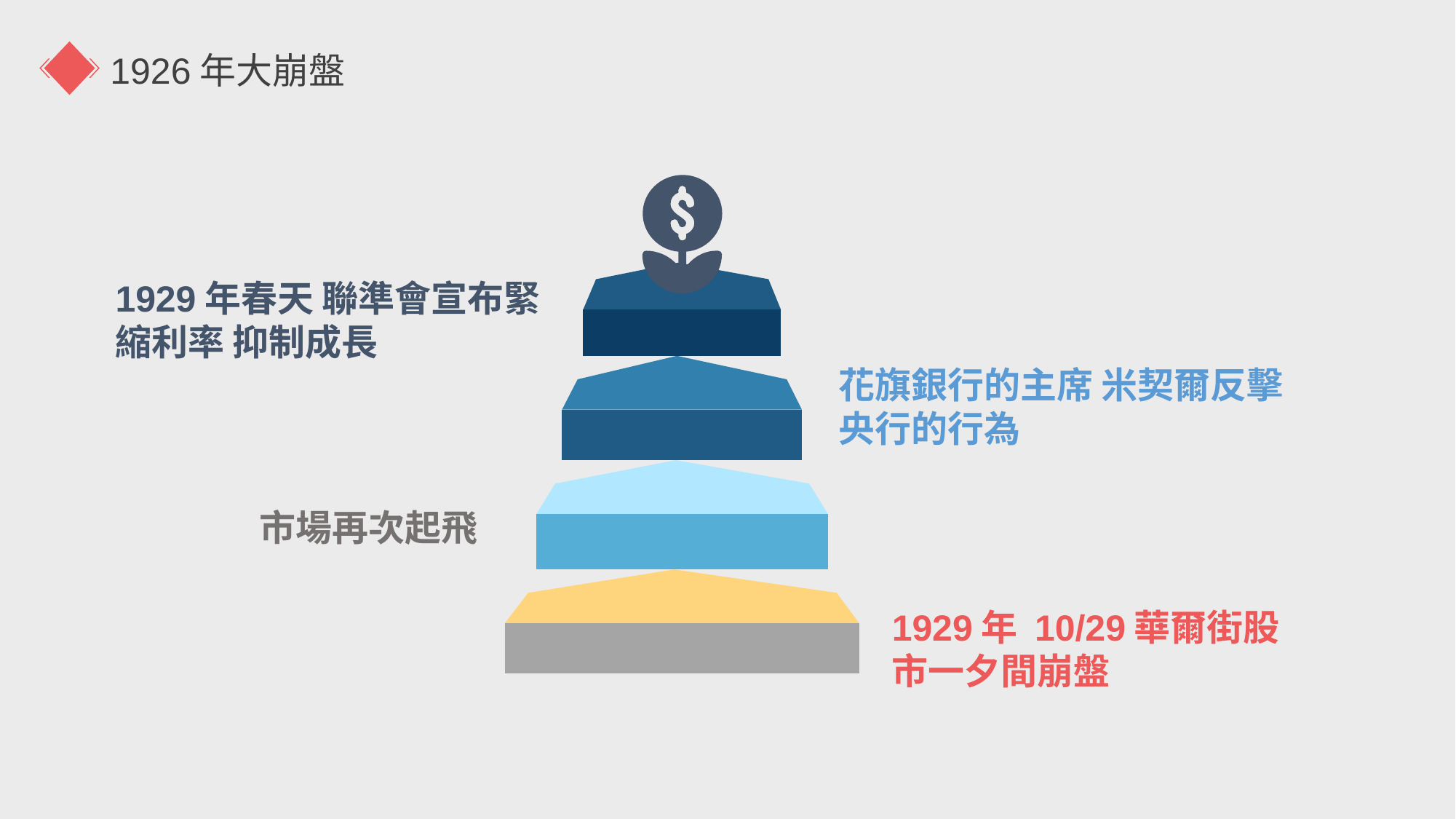

1926年大崩盤

1929年春天 聯準會宣布緊縮利率 抑制成長
花旗銀行的主席 米契爾反擊央行的行為
市場再次起飛
1929年 10/29華爾街股市一夕間崩盤